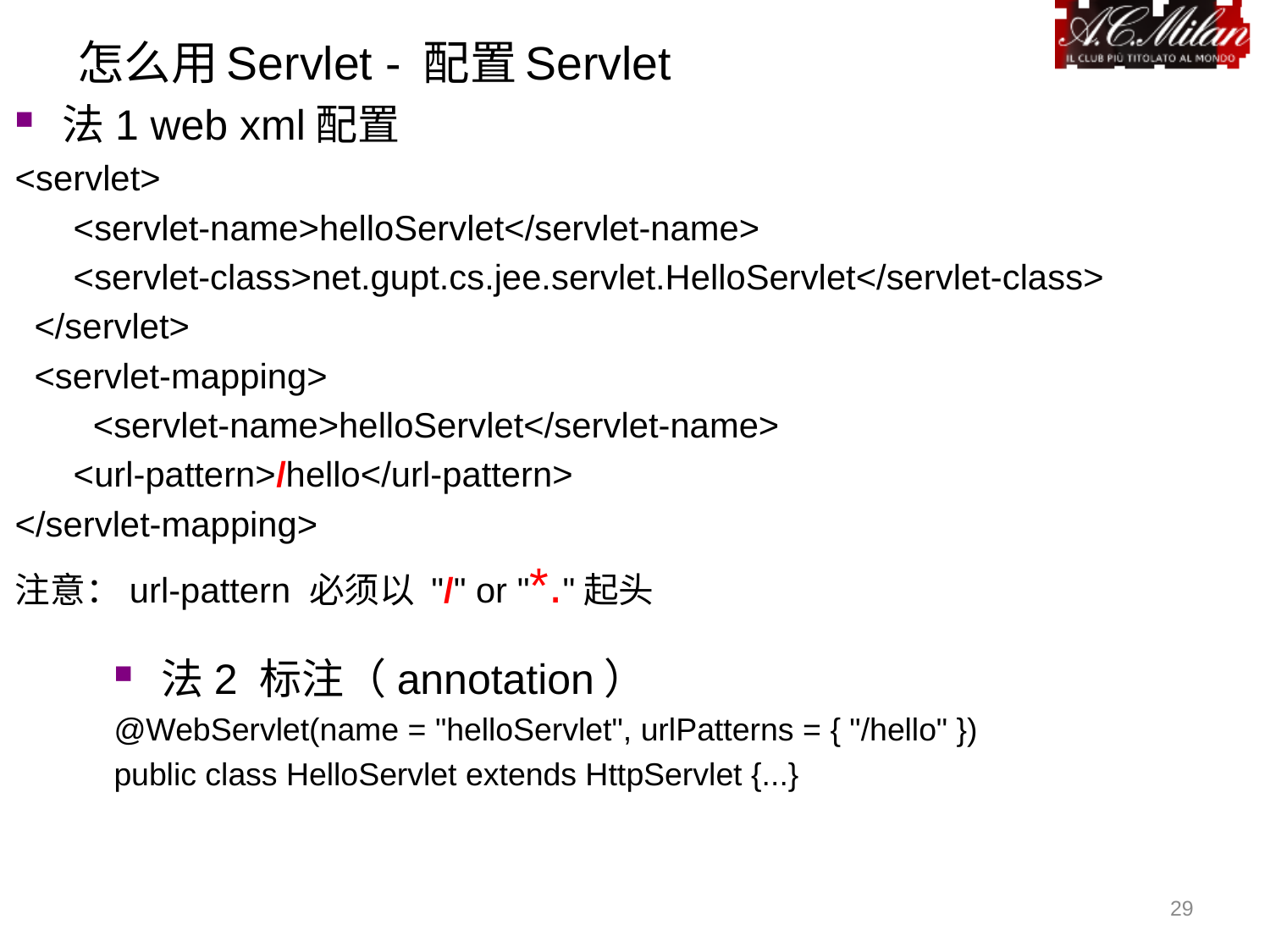

怎么用Servlet - 配置Servlet
法1 web xml配置
<servlet>
      <servlet-name>helloServlet</servlet-name>
      <servlet-class>net.gupt.cs.jee.servlet.HelloServlet</servlet-class>
  </servlet>
  <servlet-mapping>
        <servlet-name>helloServlet</servlet-name>
      <url-pattern>/hello</url-pattern>
</servlet-mapping>
注意：url-pattern 必须以 "/" or "*."起头

法2 标注（annotation）
@WebServlet(name = "helloServlet", urlPatterns = { "/hello" })
public class HelloServlet extends HttpServlet {...}
29